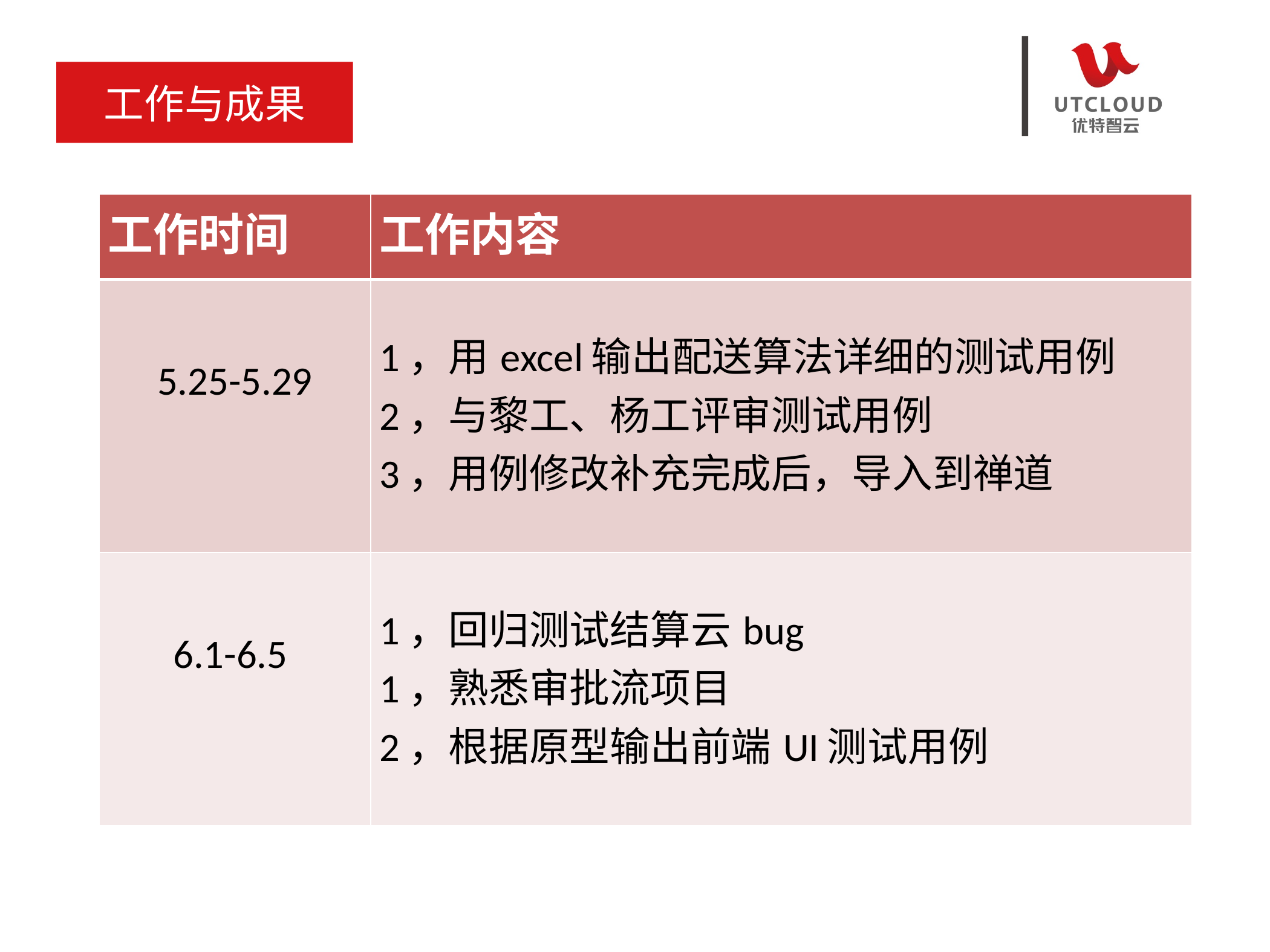

工作与成果
| 工作时间 | 工作内容 |
| --- | --- |
| 5.25-5.29 | 1，用excel输出配送算法详细的测试用例 2，与黎工、杨工评审测试用例 3，用例修改补充完成后，导入到禅道 |
| 6.1-6.5 | 1，回归测试结算云bug 1，熟悉审批流项目 2，根据原型输出前端UI测试用例 |